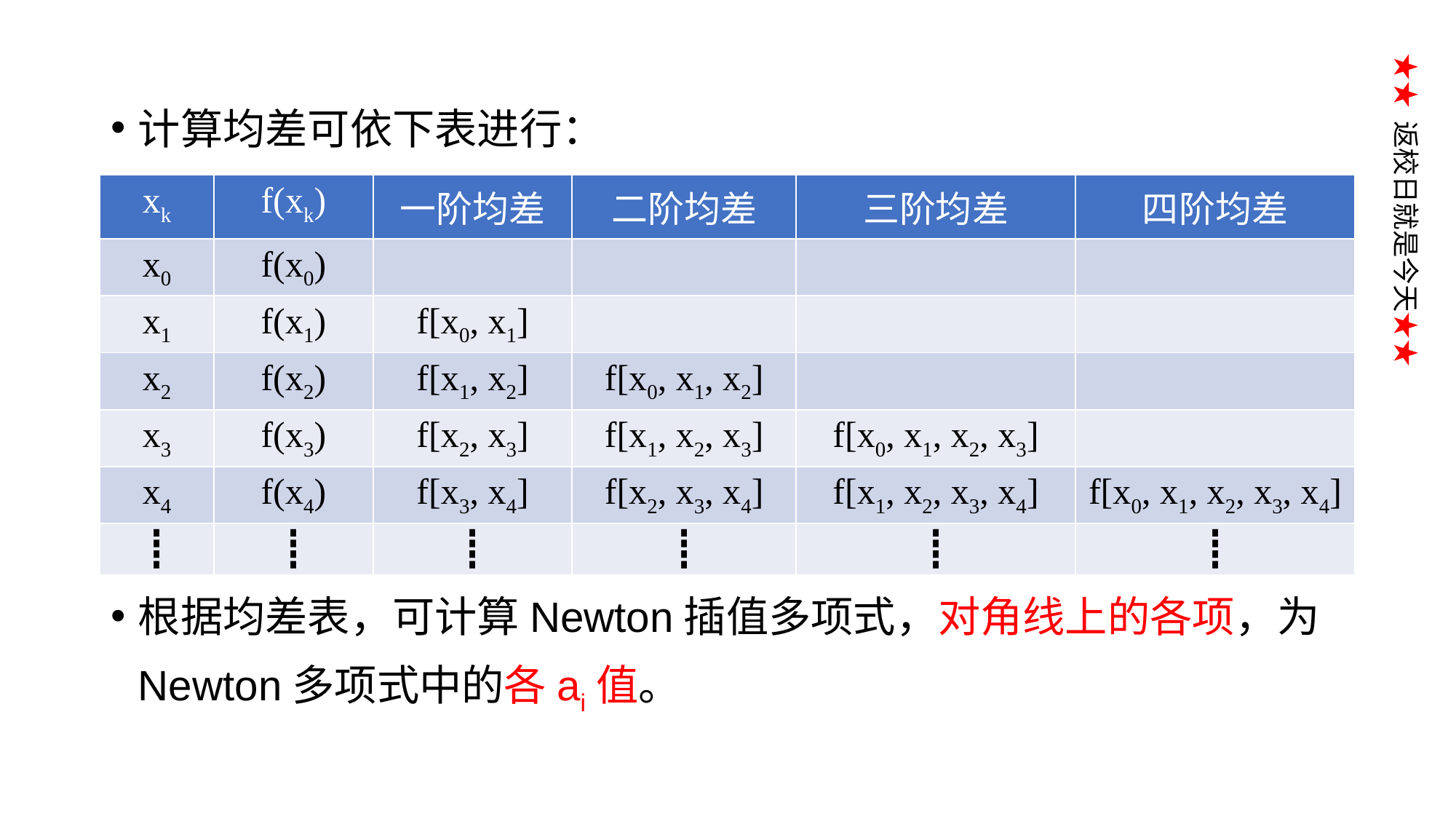

计算均差可依下表进行：

根据均差表，可计算Newton插值多项式，对角线上的各项，为Newton多项式中的各ai值。

| xk | f(xk) | 一阶均差 | 二阶均差 | 三阶均差 | 四阶均差 |
| --- | --- | --- | --- | --- | --- |
| x0 | f(x0) |  |  |  |  |
| x1 | f(x1) | f[x0, x1] |  |  |  |
| x2 | f(x2) | f[x1, x2] | f[x0, x1, x2] |  |  |
| x3 | f(x3) | f[x2, x3] | f[x1, x2, x3] | f[x0, x1, x2, x3] |  |
| x4 | f(x4) | f[x3, x4] | f[x2, x3, x4] | f[x1, x2, x3, x4] | f[x0, x1, x2, x3, x4] |
| ┋ | ┋ | ┋ | ┋ | ┋ | ┋ |